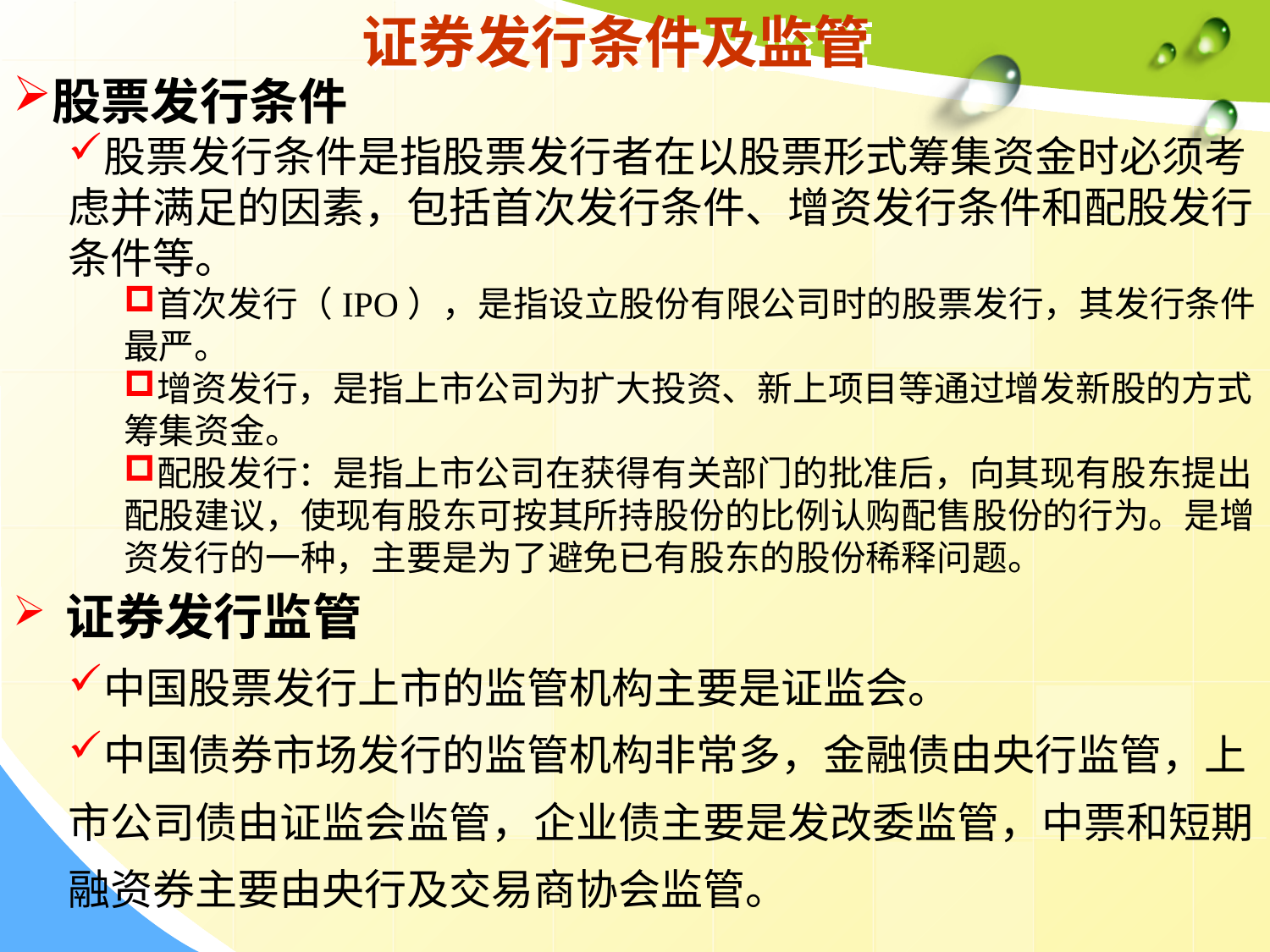

# 证券发行条件及监管
股票发行条件
股票发行条件是指股票发行者在以股票形式筹集资金时必须考虑并满足的因素，包括首次发行条件、增资发行条件和配股发行条件等。
首次发行（IPO），是指设立股份有限公司时的股票发行，其发行条件最严。
增资发行，是指上市公司为扩大投资、新上项目等通过增发新股的方式筹集资金。
配股发行：是指上市公司在获得有关部门的批准后，向其现有股东提出配股建议，使现有股东可按其所持股份的比例认购配售股份的行为。是增资发行的一种，主要是为了避免已有股东的股份稀释问题。
 证券发行监管
中国股票发行上市的监管机构主要是证监会。
中国债券市场发行的监管机构非常多，金融债由央行监管，上市公司债由证监会监管，企业债主要是发改委监管，中票和短期融资券主要由央行及交易商协会监管。